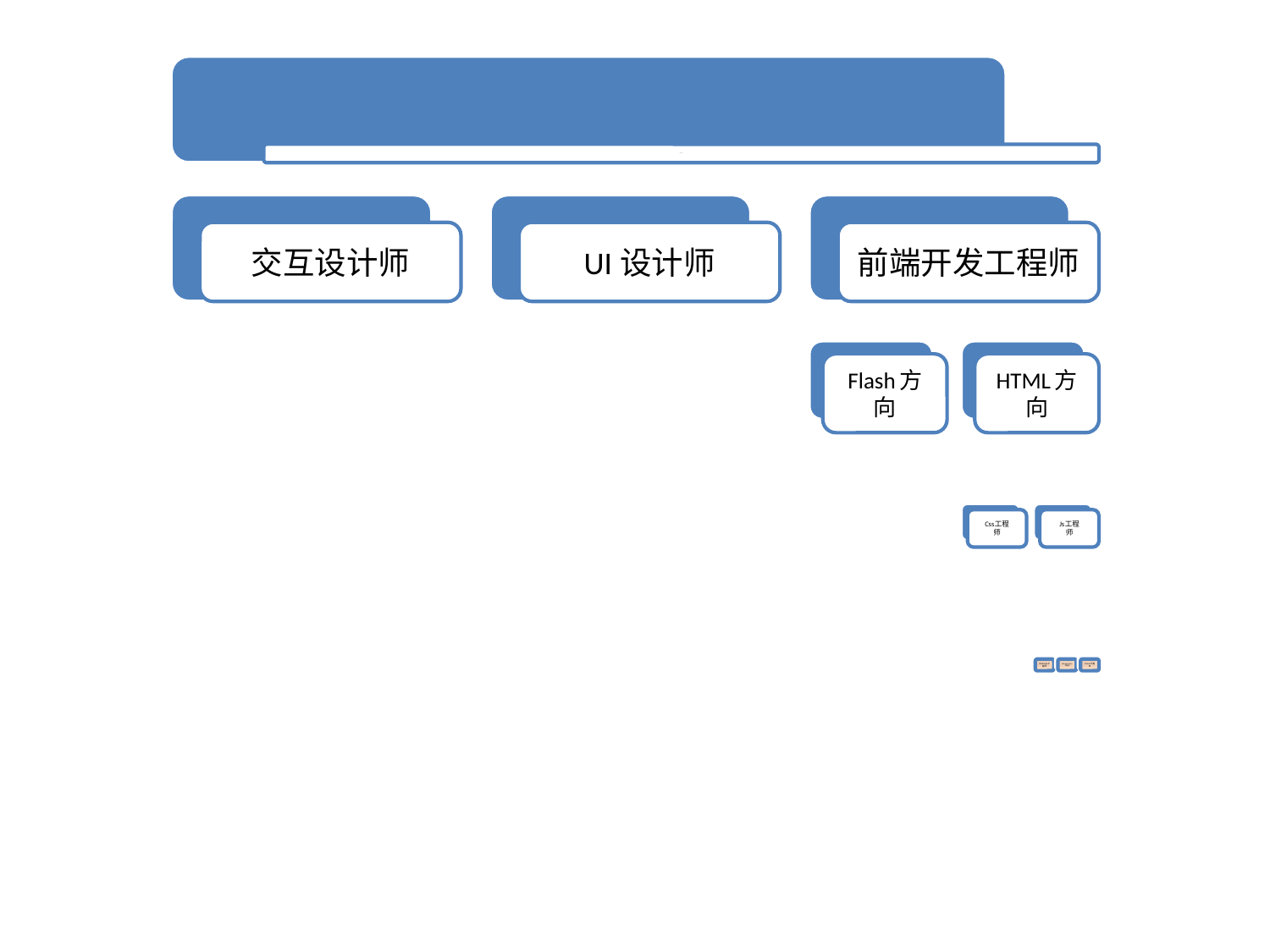

网页设计师
交互设计师
HTML方向
前端开发工程师
UI设计师
Css工程师
Js工程师
Flash方向
Web page工程师
Canvas工程师
Web application工程师